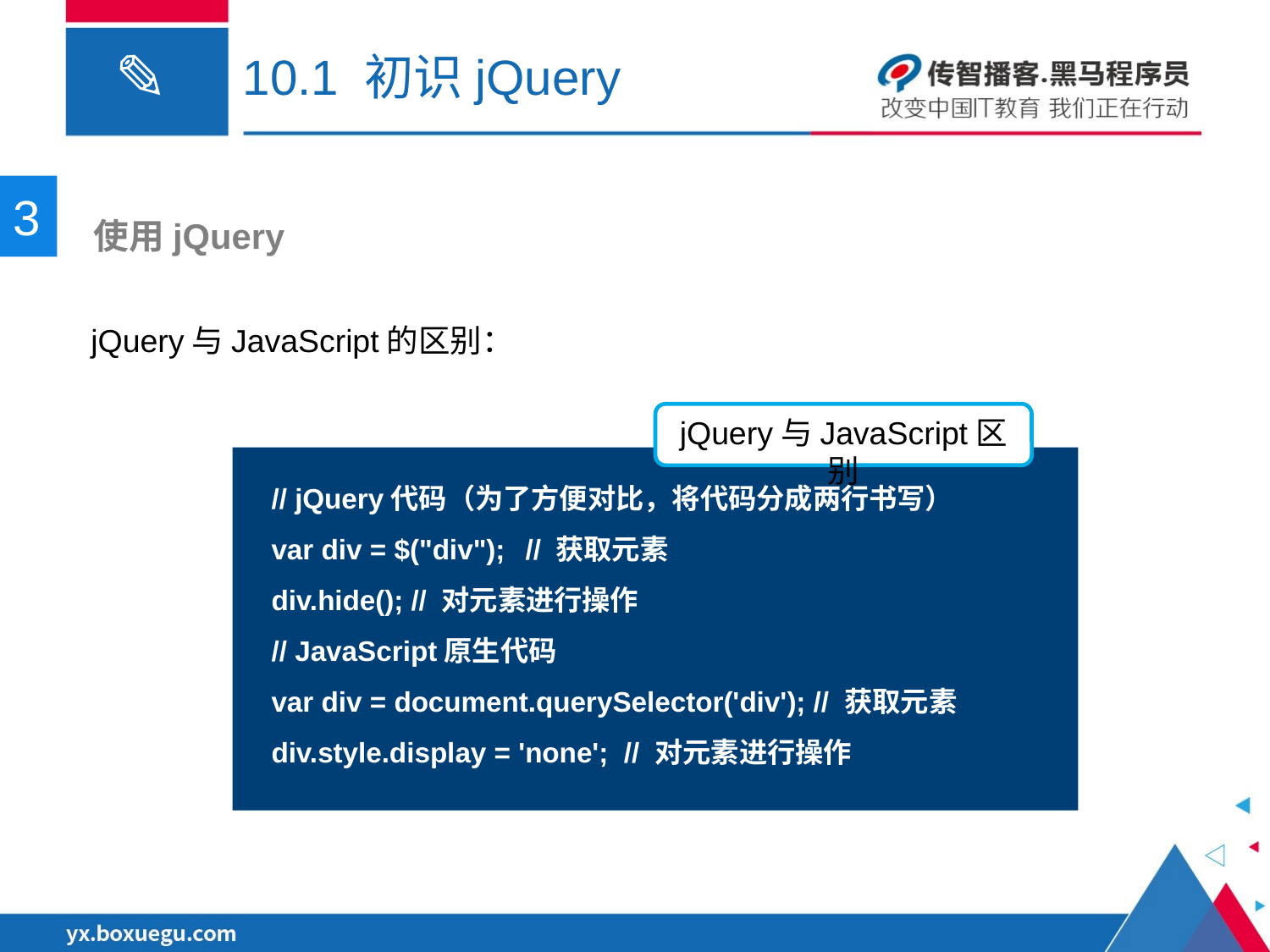

# 10.1 初识jQuery

3
  使用jQuery
jQuery与JavaScript的区别：
jQuery与JavaScript区别

// jQuery代码（为了方便对比，将代码分成两行书写）
var div = $("div");	// 获取元素
div.hide(); // 对元素进行操作
// JavaScript原生代码
var div = document.querySelector('div'); // 获取元素
div.style.display = 'none';  // 对元素进行操作